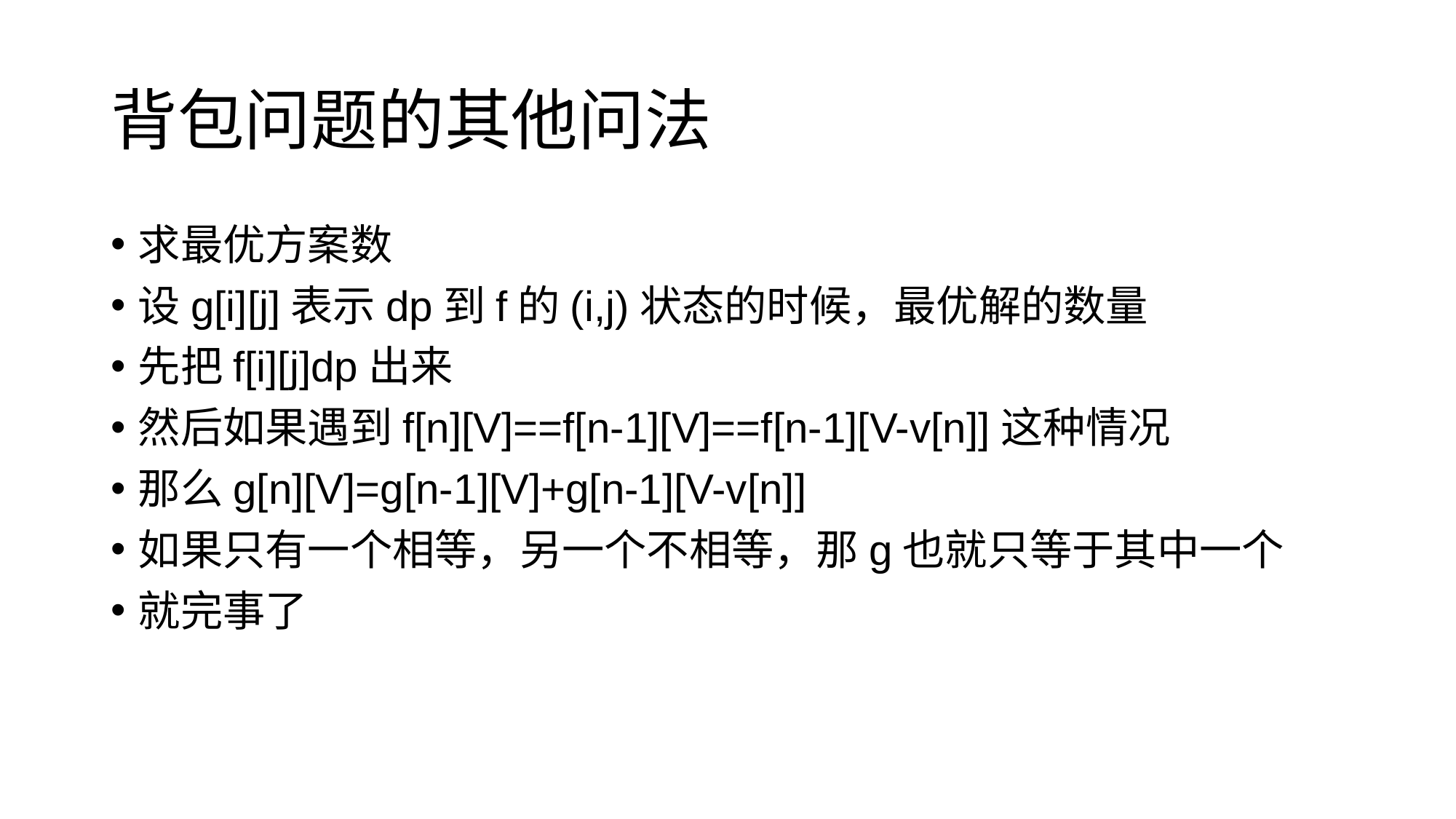

# 背包问题的其他问法
求最优方案数
设g[i][j]表示dp到f的(i,j)状态的时候，最优解的数量
先把f[i][j]dp出来
然后如果遇到f[n][V]==f[n-1][V]==f[n-1][V-v[n]]这种情况
那么g[n][V]=g[n-1][V]+g[n-1][V-v[n]]
如果只有一个相等，另一个不相等，那g也就只等于其中一个
就完事了